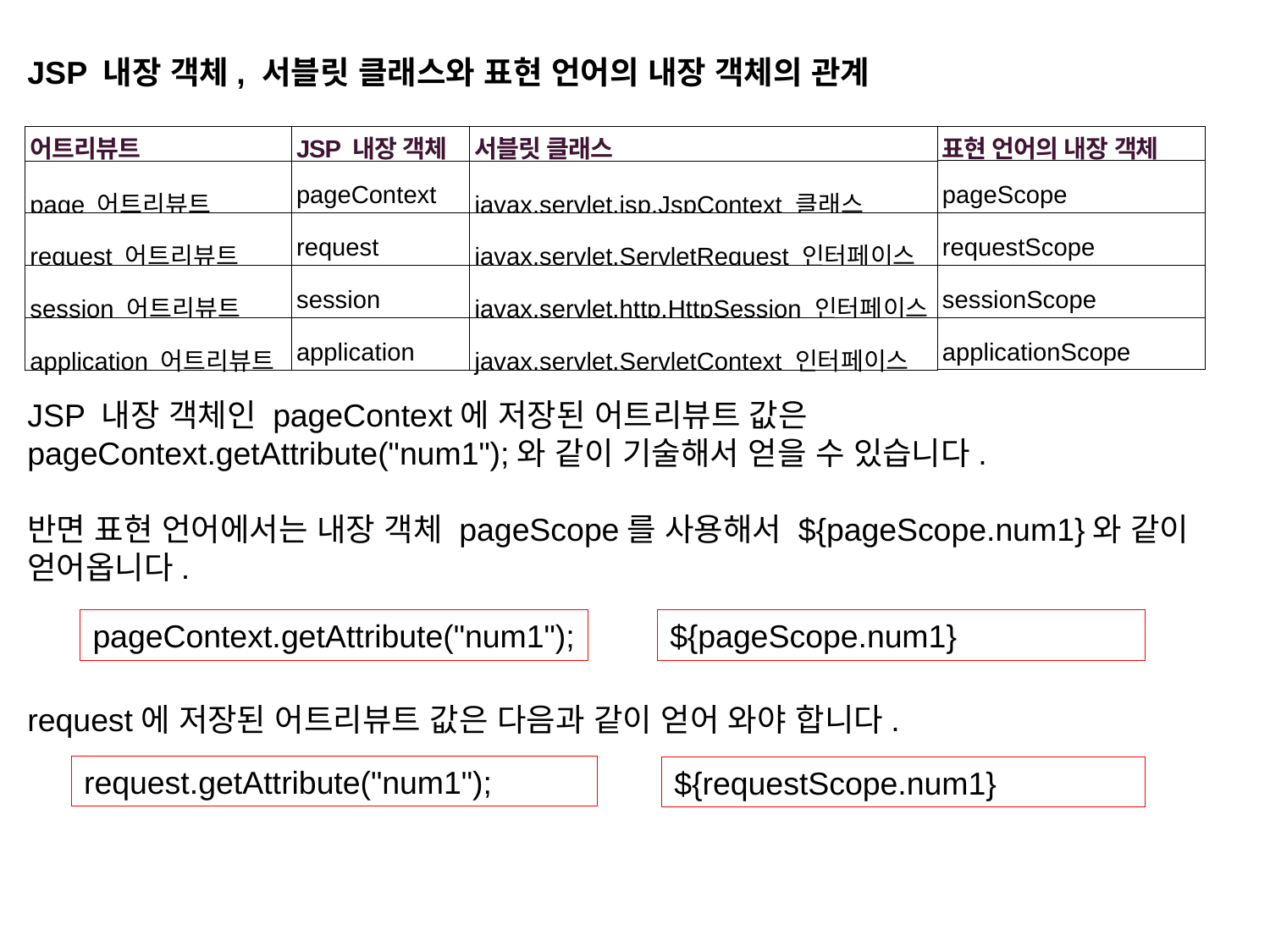

JSP 내장 객체, 서블릿 클래스와 표현 언어의 내장 객체의 관계

JSP 내장 객체인 pageContext에 저장된 어트리뷰트 값은 pageContext.getAttribute("num1");와 같이 기술해서 얻을 수 있습니다.

반면 표현 언어에서는 내장 객체 pageScope를 사용해서 ${pageScope.num1}와 같이 얻어옵니다.

request에 저장된 어트리뷰트 값은 다음과 같이 얻어 와야 합니다.

| 어트리뷰트 | JSP 내장 객체 | 서블릿 클래스 | 표현 언어의 내장 객체 |
| --- | --- | --- | --- |
| page 어트리뷰트 | pageContext | javax.servlet.jsp.JspContext 클래스 | pageScope |
| request 어트리뷰트 | request | javax.servlet.ServletRequest 인터페이스 | requestScope |
| session 어트리뷰트 | session | javax.servlet.http.HttpSession 인터페이스 | sessionScope |
| application 어트리뷰트 | application | javax.servlet.ServletContext 인터페이스 | applicationScope |

pageContext.getAttribute("num1");
${pageScope.num1}
request.getAttribute("num1");
${requestScope.num1}